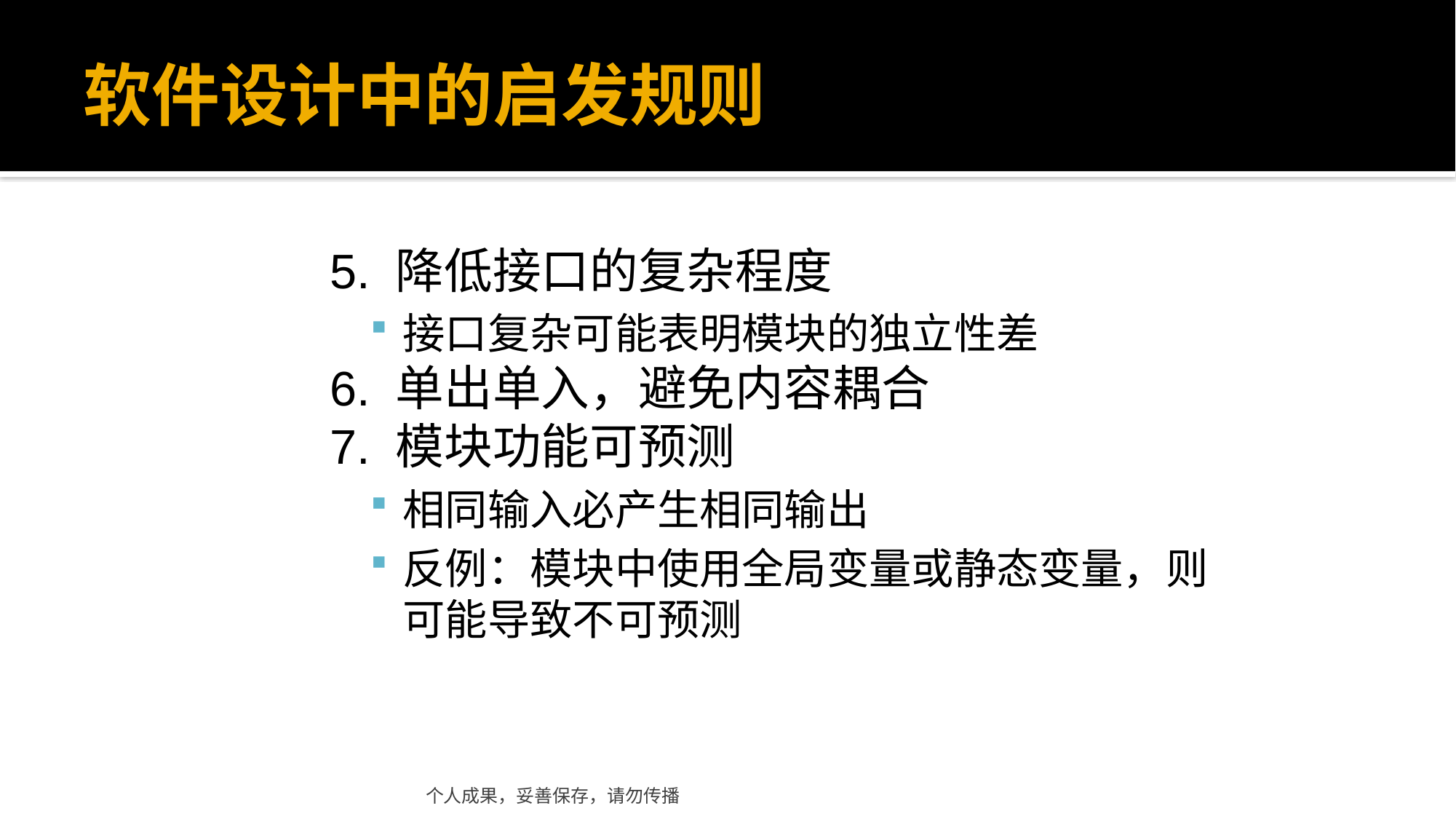

# 软件设计中的启发规则
5. 降低接口的复杂程度
接口复杂可能表明模块的独立性差
6. 单出单入，避免内容耦合
7. 模块功能可预测
相同输入必产生相同输出
反例：模块中使用全局变量或静态变量，则可能导致不可预测
个人成果，妥善保存，请勿传播